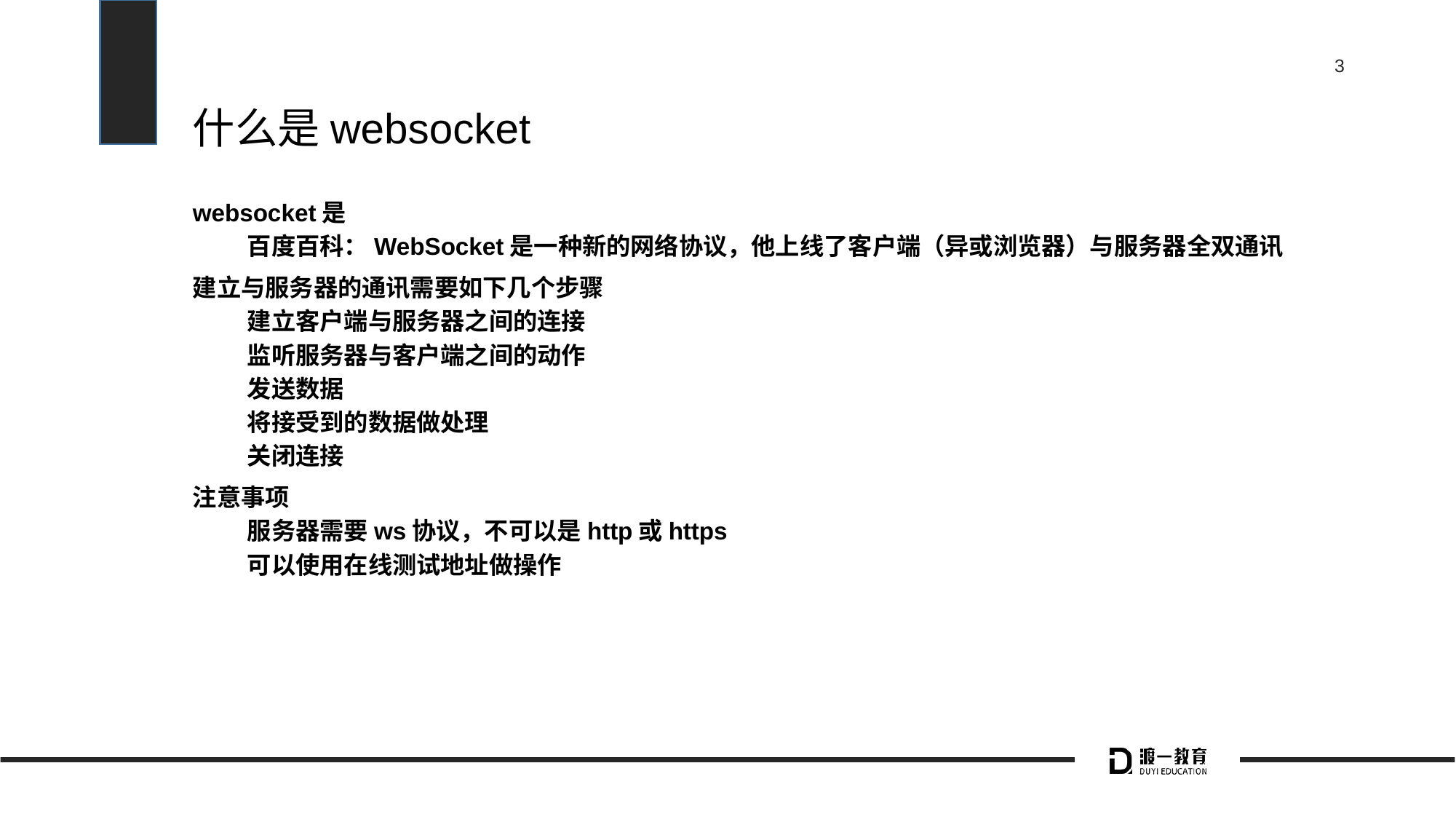

# 什么是websocket
websocket是
百度百科：WebSocket是一种新的网络协议，他上线了客户端（异或浏览器）与服务器全双通讯
建立与服务器的通讯需要如下几个步骤
建立客户端与服务器之间的连接
监听服务器与客户端之间的动作
发送数据
将接受到的数据做处理
关闭连接
注意事项
服务器需要ws协议，不可以是http或https
可以使用在线测试地址做操作